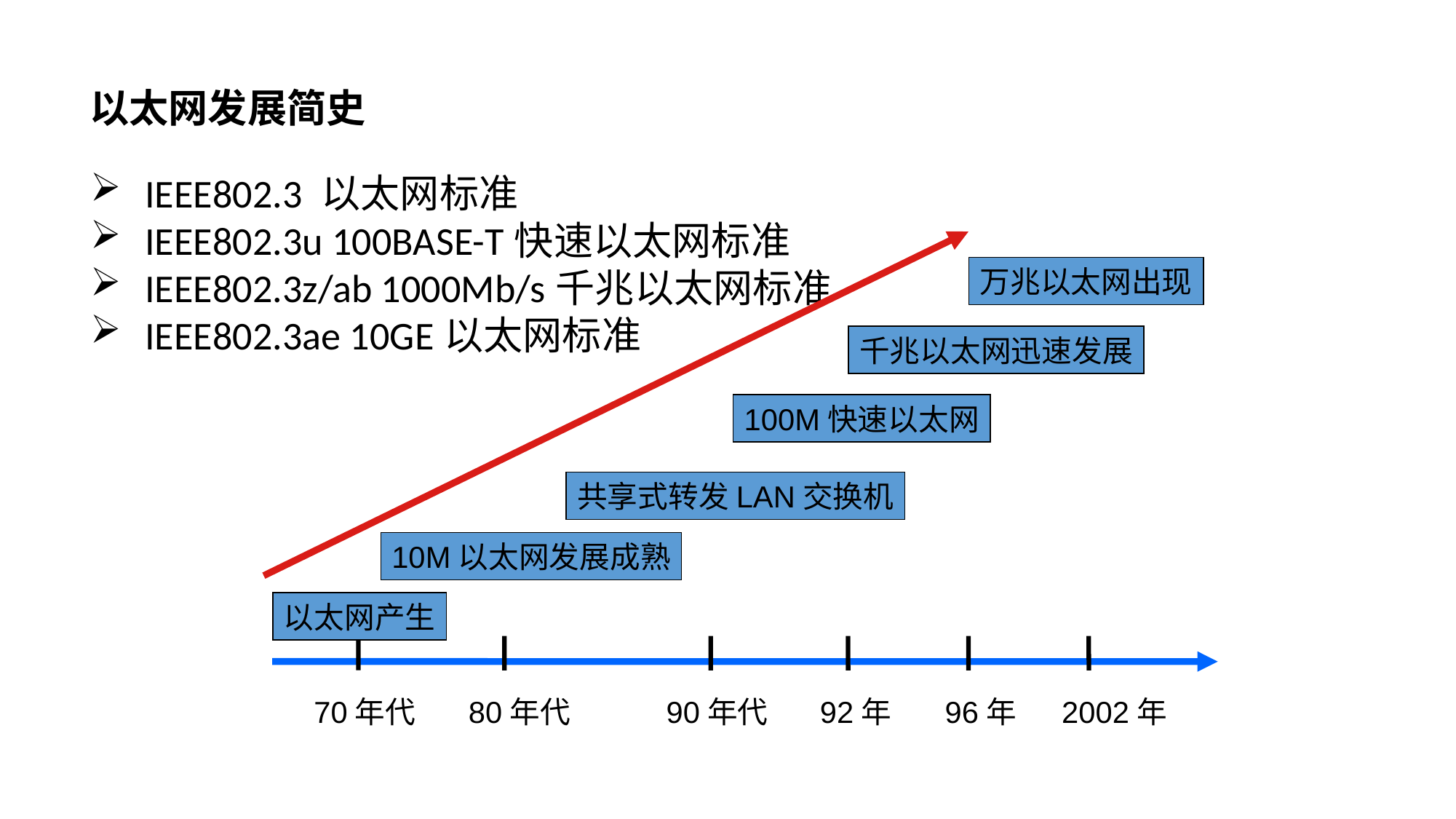

以太网发展简史
IEEE802.3 以太网标准
IEEE802.3u 100BASE-T快速以太网标准
IEEE802.3z/ab 1000Mb/s千兆以太网标准
IEEE802.3ae 10GE以太网标准

万兆以太网出现
千兆以太网迅速发展
100M快速以太网
共享式转发LAN交换机
10M以太网发展成熟
以太网产生

70年代
80年代
90年代
92年
96年
2002年